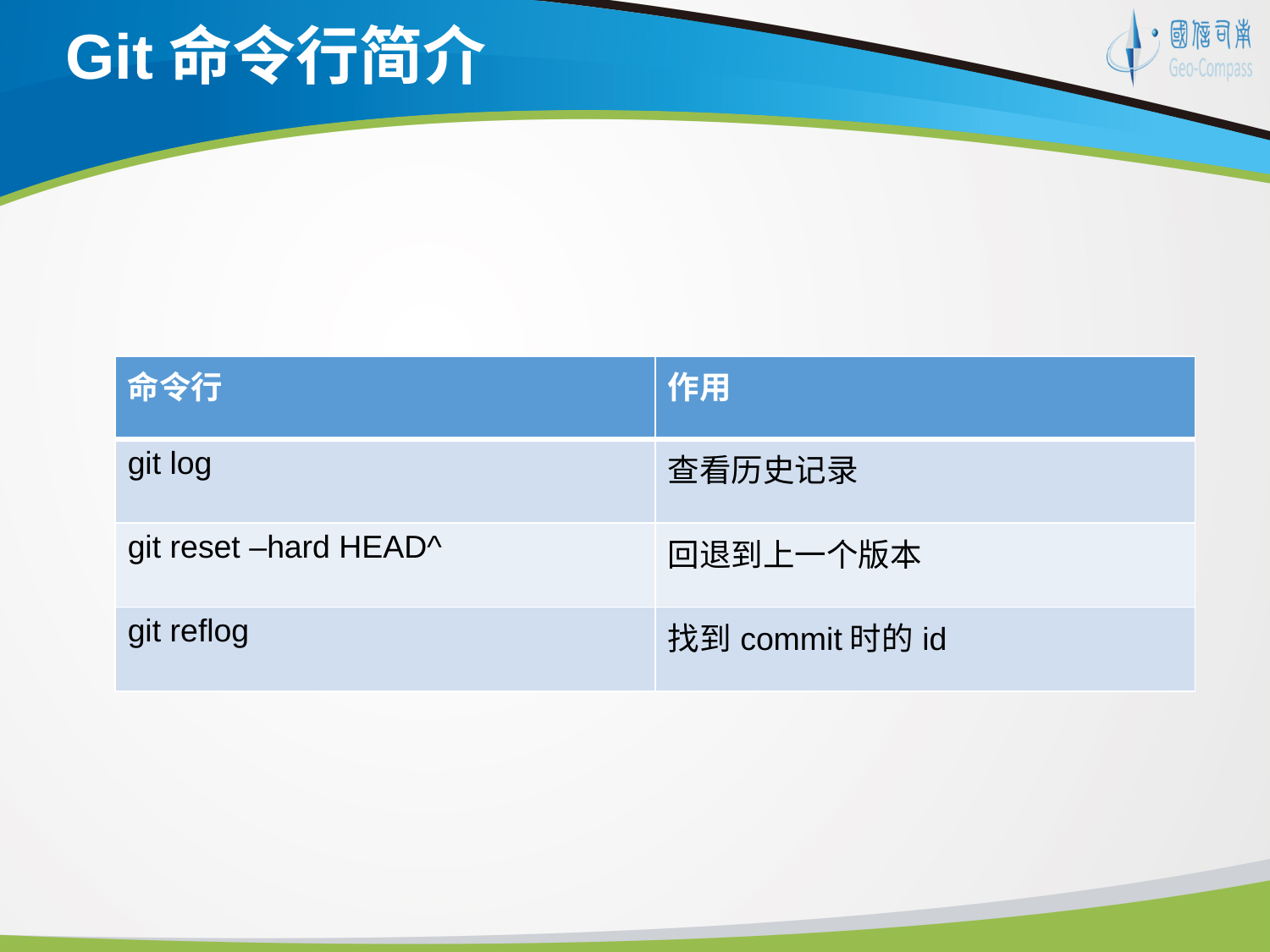

# Git命令行简介
| 命令行 | 作用 |
| --- | --- |
| git log | 查看历史记录 |
| git reset –hard HEAD^ | 回退到上一个版本 |
| git reflog | 找到commit时的id |